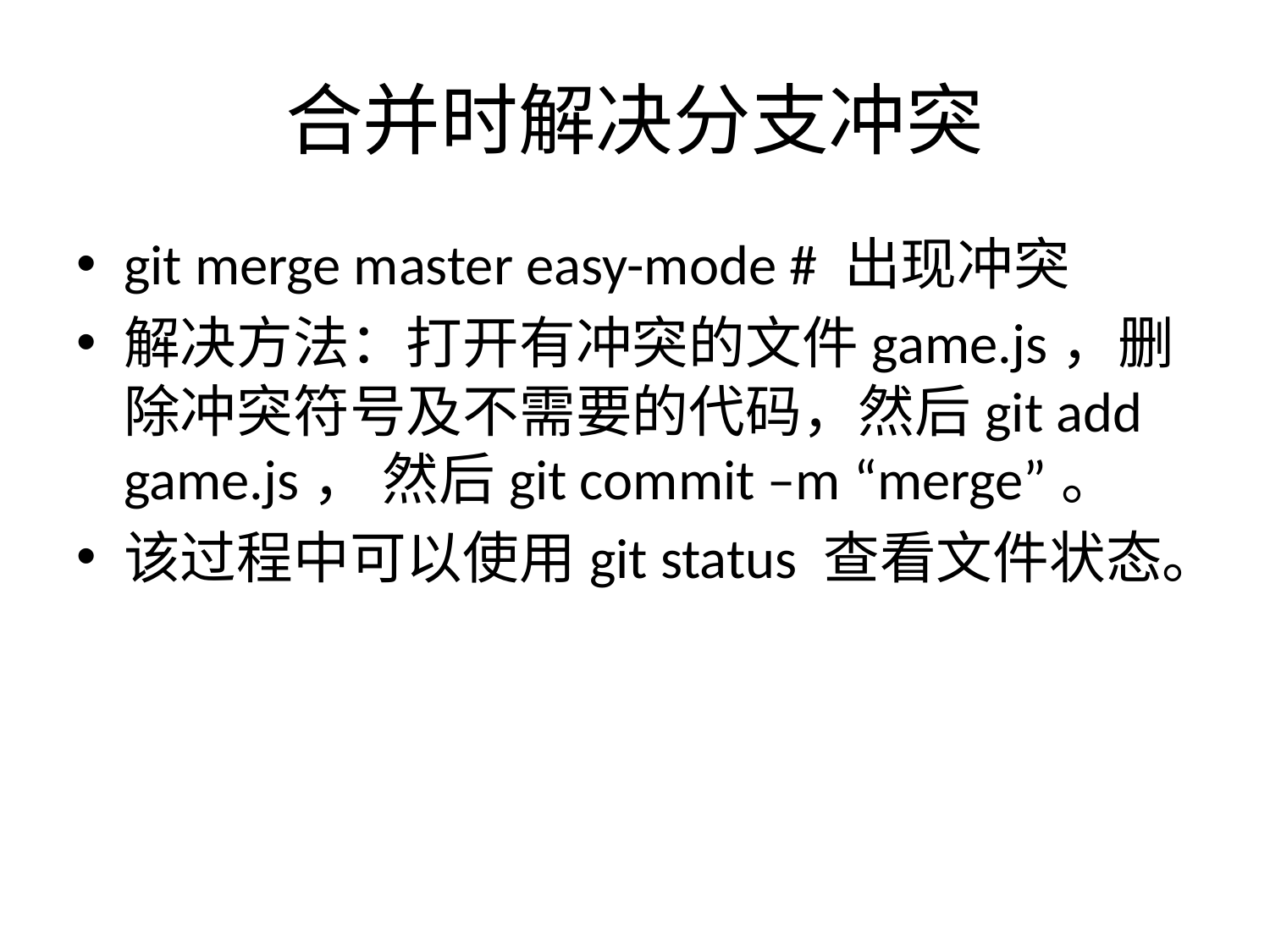

# 合并时解决分支冲突
git merge master easy-mode # 出现冲突
解决方法：打开有冲突的文件game.js，删除冲突符号及不需要的代码，然后git add game.js， 然后git commit –m “merge”。
该过程中可以使用git status 查看文件状态。